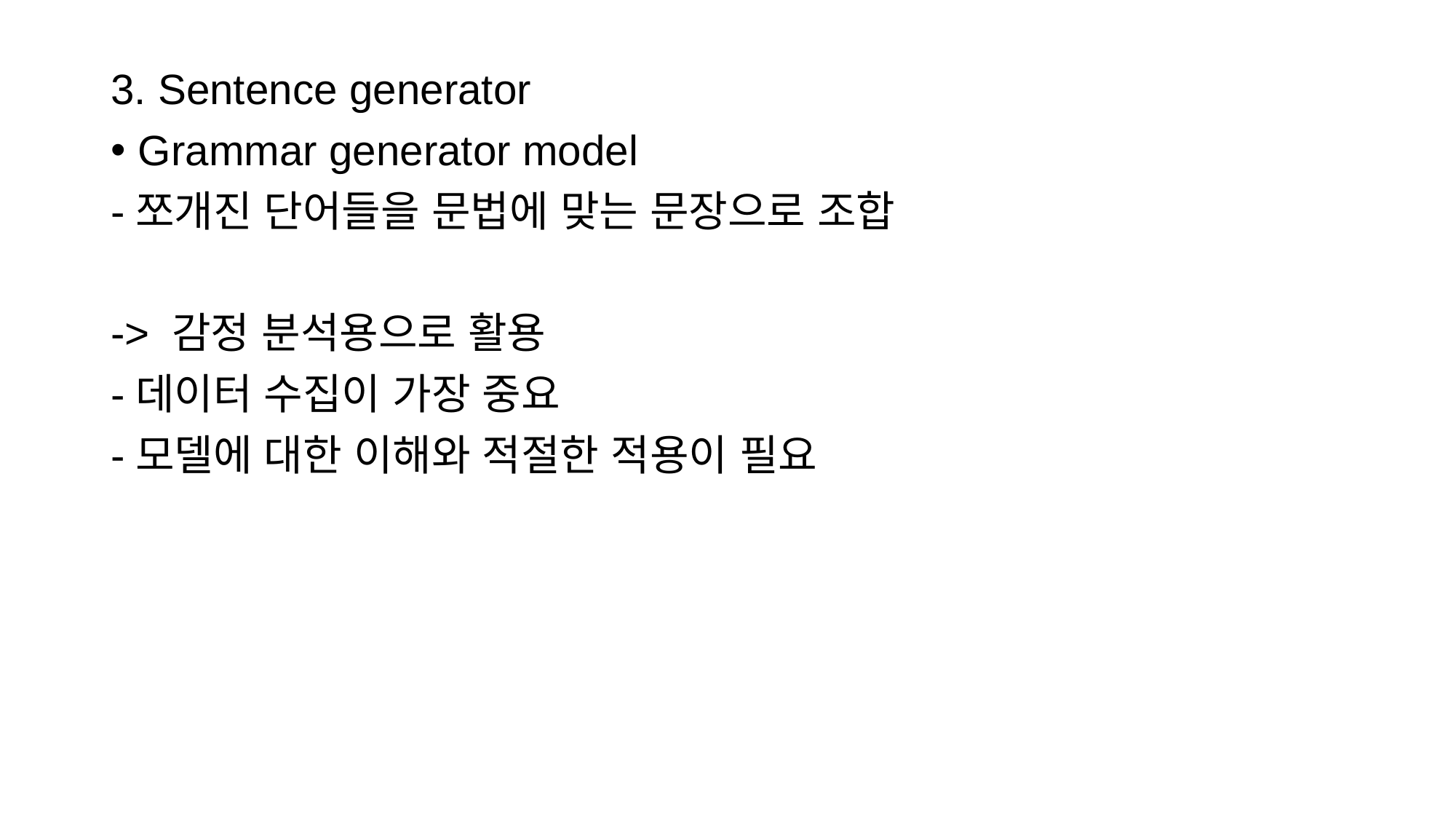

3. Sentence generator
Grammar generator model
-쪼개진 단어들을 문법에 맞는 문장으로 조합

-> 감정 분석용으로 활용
-데이터 수집이 가장 중요
-모델에 대한 이해와 적절한 적용이 필요